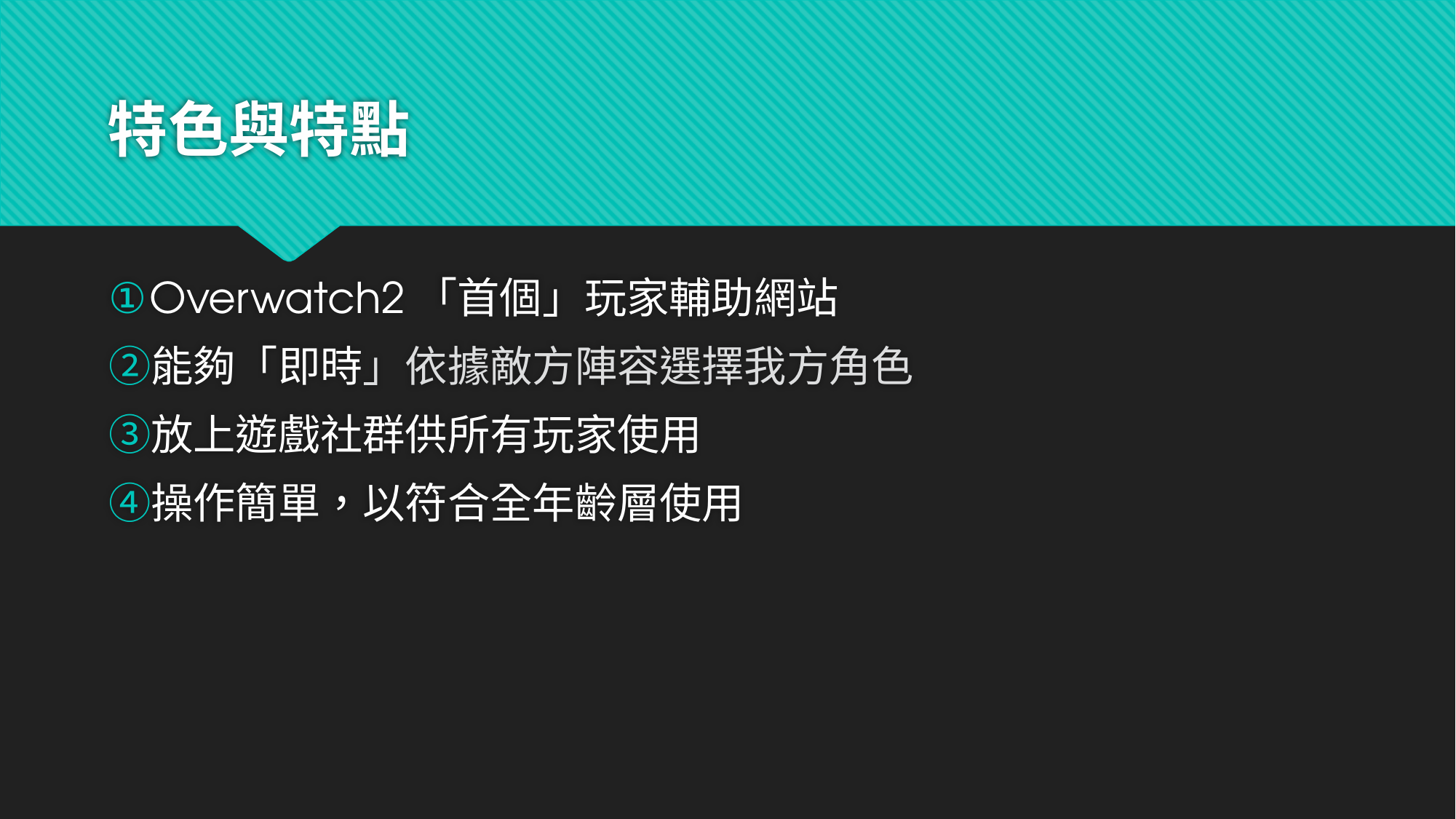

# 特色與特點
Overwatch2「首個」玩家輔助網站
能夠「即時」依據敵方陣容選擇我方角色
放上遊戲社群供所有玩家使用
操作簡單，以符合全年齡層使用